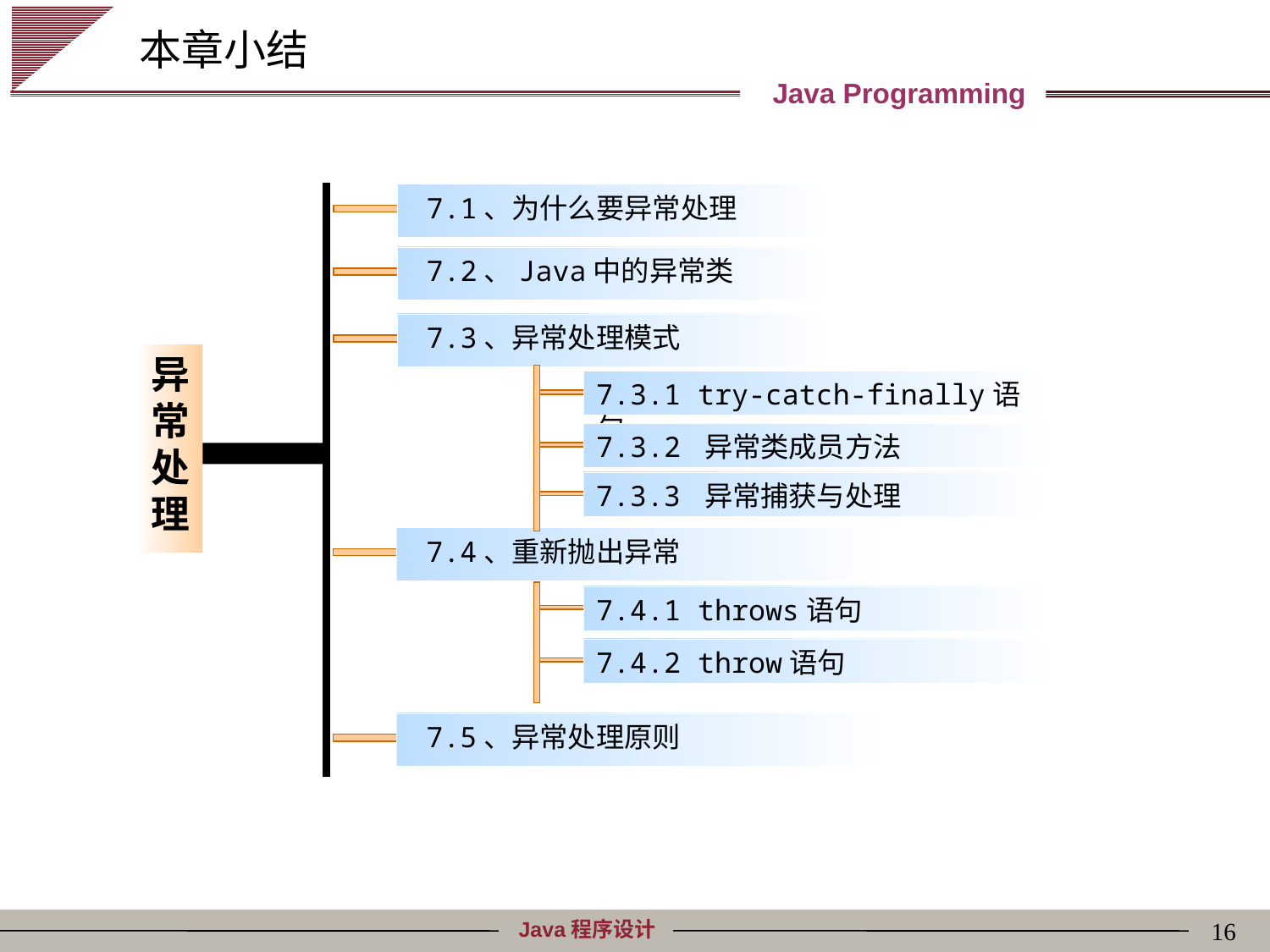

# 本章小结

 7.1、为什么要异常处理

 7.2、Java中的异常类

 7.3、异常处理模式

异常处理

7.3.1 try-catch-finally语句

7.3.2 异常类成员方法

7.3.3 异常捕获与处理

 7.4、重新抛出异常

7.4.1 throws语句

7.4.2 throw语句

 7.5、异常处理原则